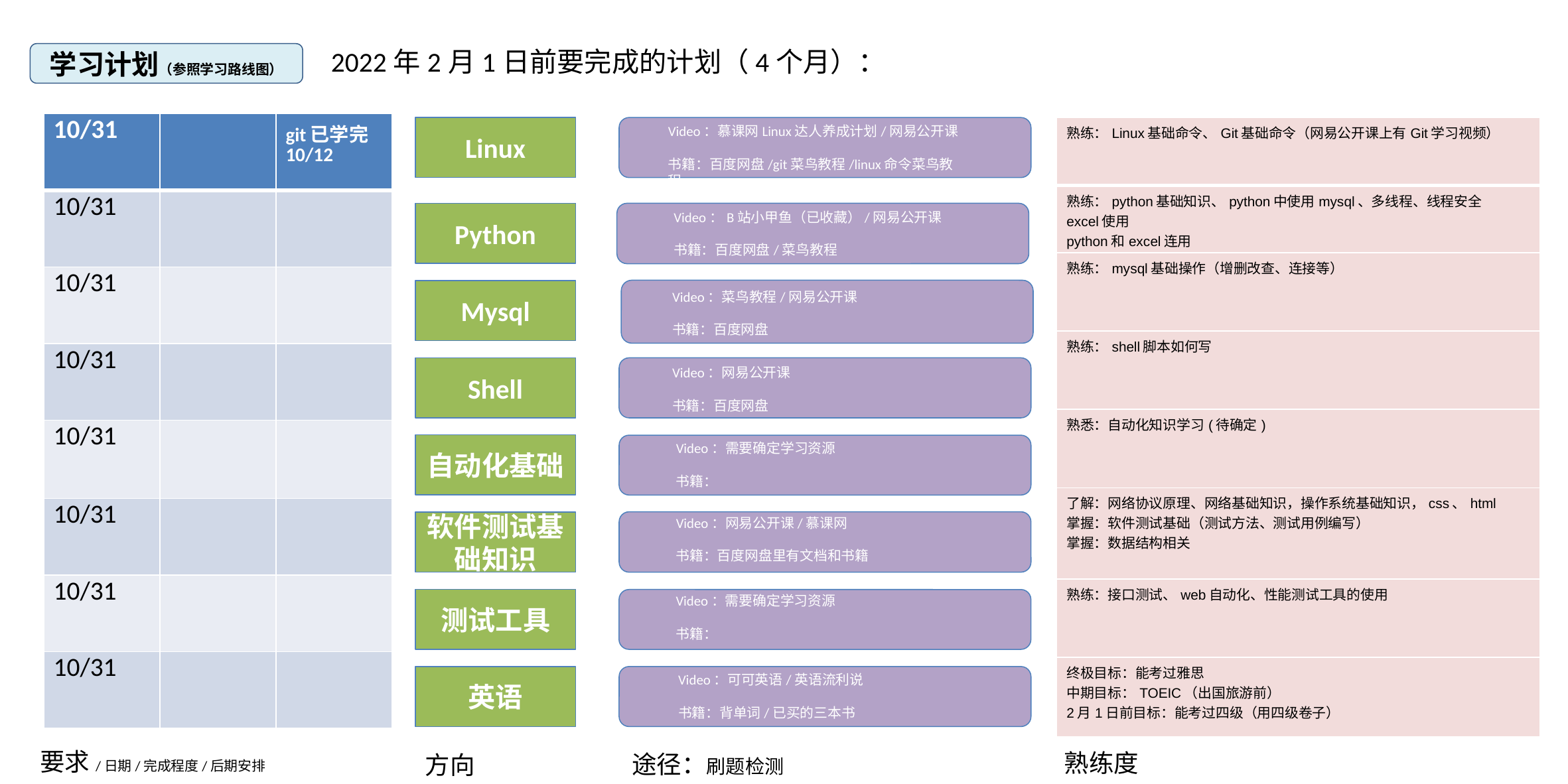

2022年2月1日前要完成的计划（4个月）：

学习计划（参照学习路线图）

| 10/31 |  | git已学完 10/12 |
| --- | --- | --- |
| 10/31 |  |  |
| 10/31 |  |  |
| 10/31 |  |  |
| 10/31 |  |  |
| 10/31 |  |  |
| 10/31 |  |  |
| 10/31 |  |  |
| 熟练：Linux基础命令、Git基础命令（网易公开课上有Git学习视频） |
| --- |
| 熟练：python基础知识、python中使用mysql、多线程、线程安全 excel使用 python和excel连用 |
| 熟练：mysql基础操作（增删改查、连接等） |
| 熟练：shell脚本如何写 |
| 熟悉：自动化知识学习(待确定) |
| 了解：网络协议原理、网络基础知识，操作系统基础知识，css、html 掌握：软件测试基础（测试方法、测试用例编写） 掌握：数据结构相关 |
| 熟练：接口测试、web自动化、性能测试工具的使用 |
| 终极目标：能考过雅思 中期目标：TOEIC（出国旅游前） 2月1日前目标：能考过四级（用四级卷子） |
Linux

Video：慕课网Linux达人养成计划/网易公开课

书籍：百度网盘/git菜鸟教程/linux命令菜鸟教程

Python
Video：B站小甲鱼（已收藏）/网易公开课

书籍：百度网盘/菜鸟教程

Mysql
Video：菜鸟教程/网易公开课

书籍：百度网盘
Shell

Video：网易公开课

书籍：百度网盘
自动化基础
Video：需要确定学习资源

书籍：

Video：网易公开课/慕课网

书籍：百度网盘里有文档和书籍

软件测试基础知识
Video：需要确定学习资源

书籍：
测试工具

Video：可可英语/英语流利说

书籍：背单词/已买的三本书
英语

要求/日期/完成程度/后期安排
熟练度
            途径：刷题检测
方向